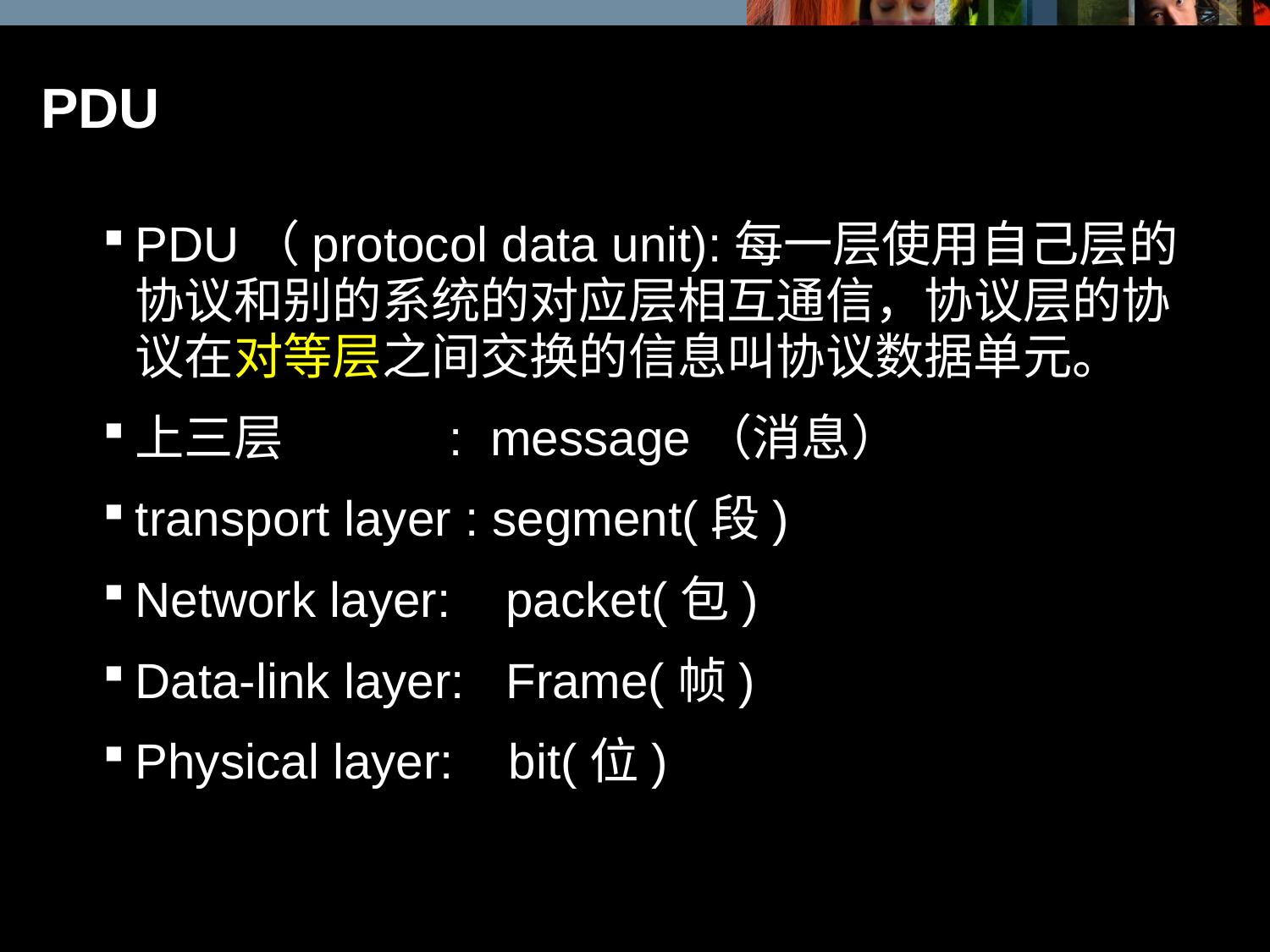

# PDU
PDU（protocol data unit):每一层使用自己层的协议和别的系统的对应层相互通信，协议层的协议在对等层之间交换的信息叫协议数据单元。
上三层              :  message（消息）
transport layer : segment(段)
Network layer:    packet(包)
Data-link layer:   Frame(帧)
Physical layer:    bit(位)